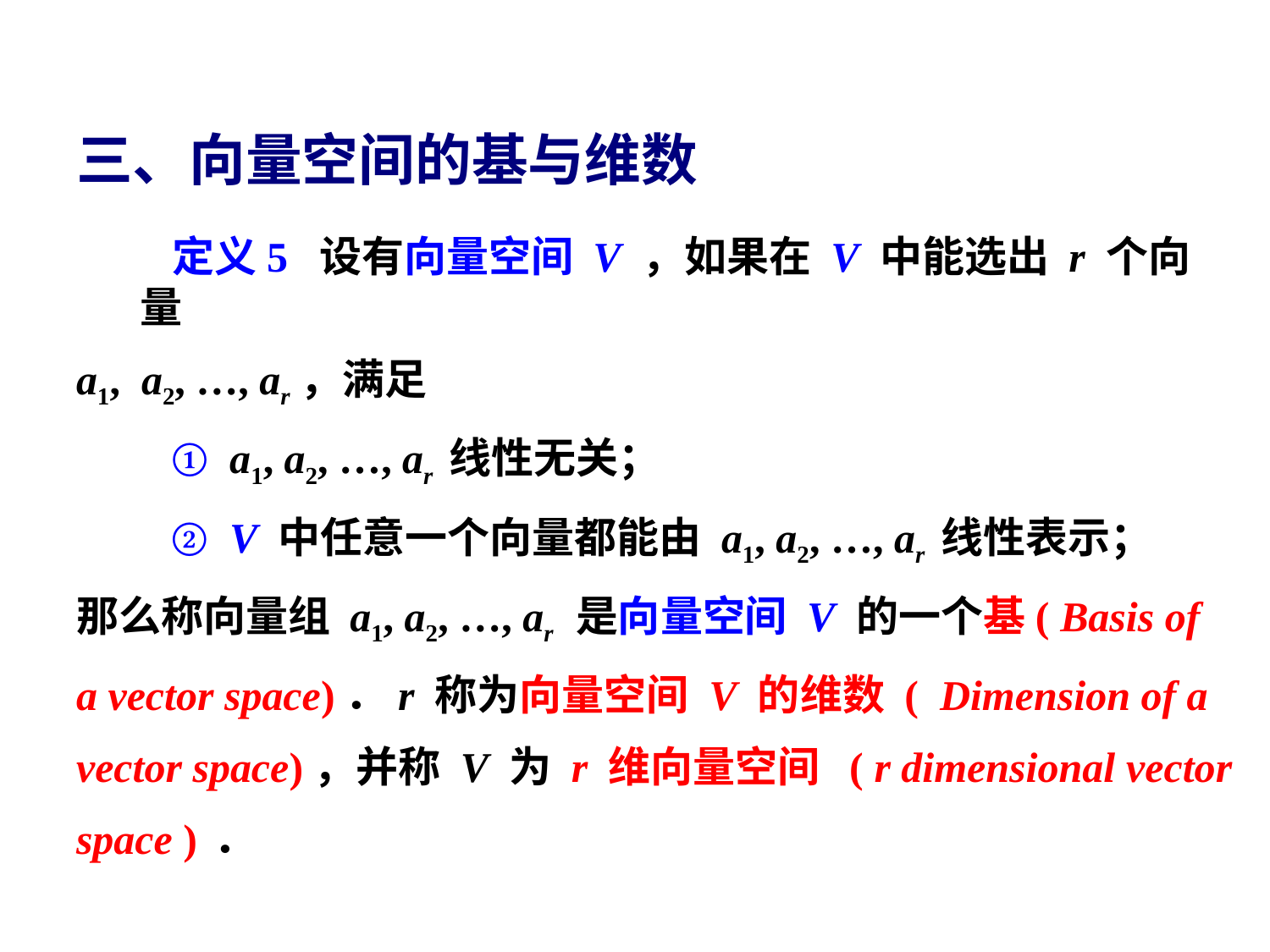

# 三、向量空间的基与维数
         定义5  设有向量空间 V ，如果在 V 中能选出 r 个向量
a1,  a2, …, ar，满足
         ①  a1, a2, …, ar 线性无关；
         ②  V 中任意一个向量都能由 a1, a2, …, ar 线性表示；
那么称向量组 a1, a2, …, ar  是向量空间 V 的一个基( Basis of
a vector space)．r 称为向量空间 V 的维数 (  Dimension of a
vector space)，并称 V 为 r 维向量空间  ( r dimensional vector
space ) ．